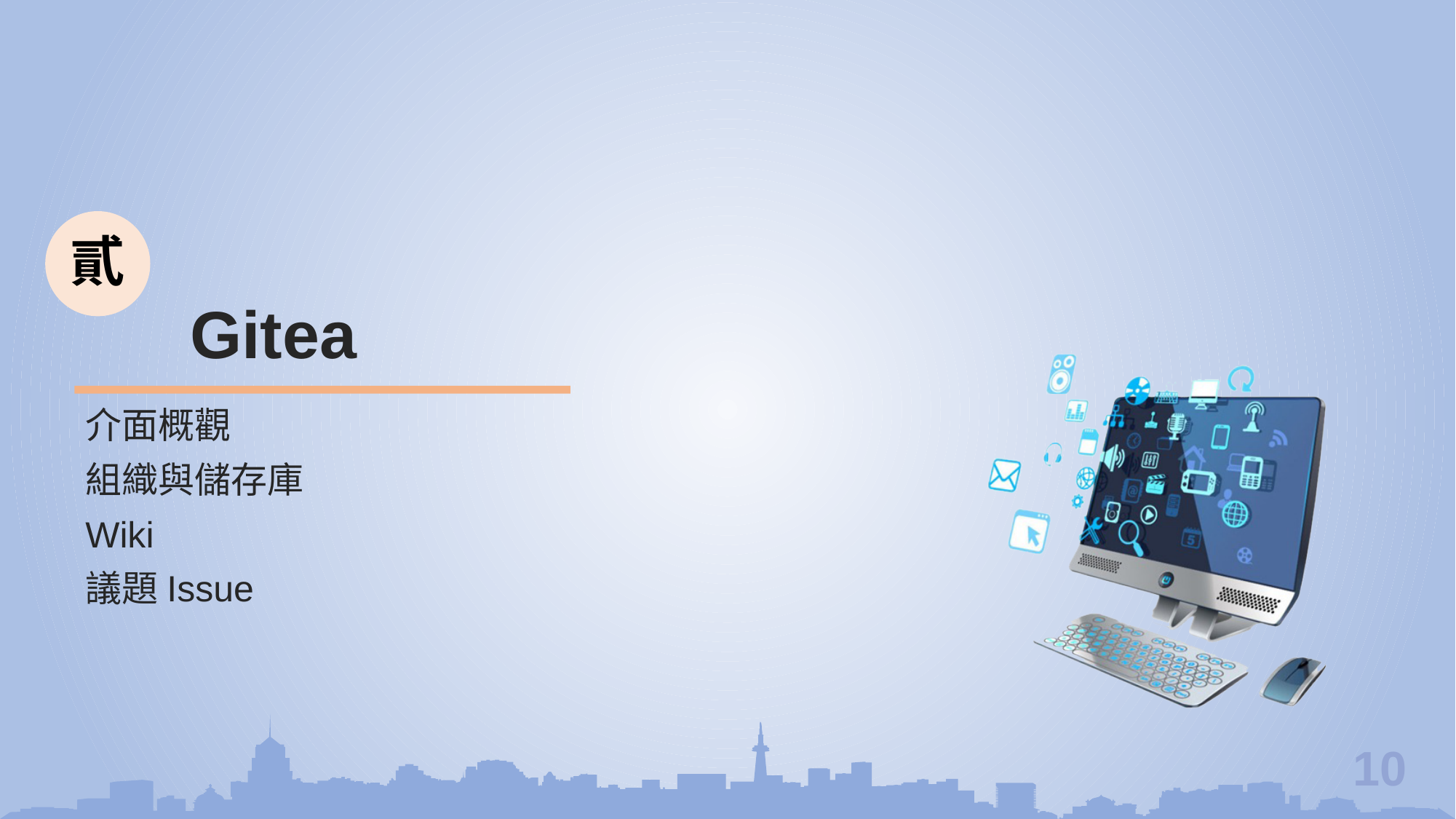

貳
# Gitea
介面概觀
組織與儲存庫
Wiki
議題Issue
10